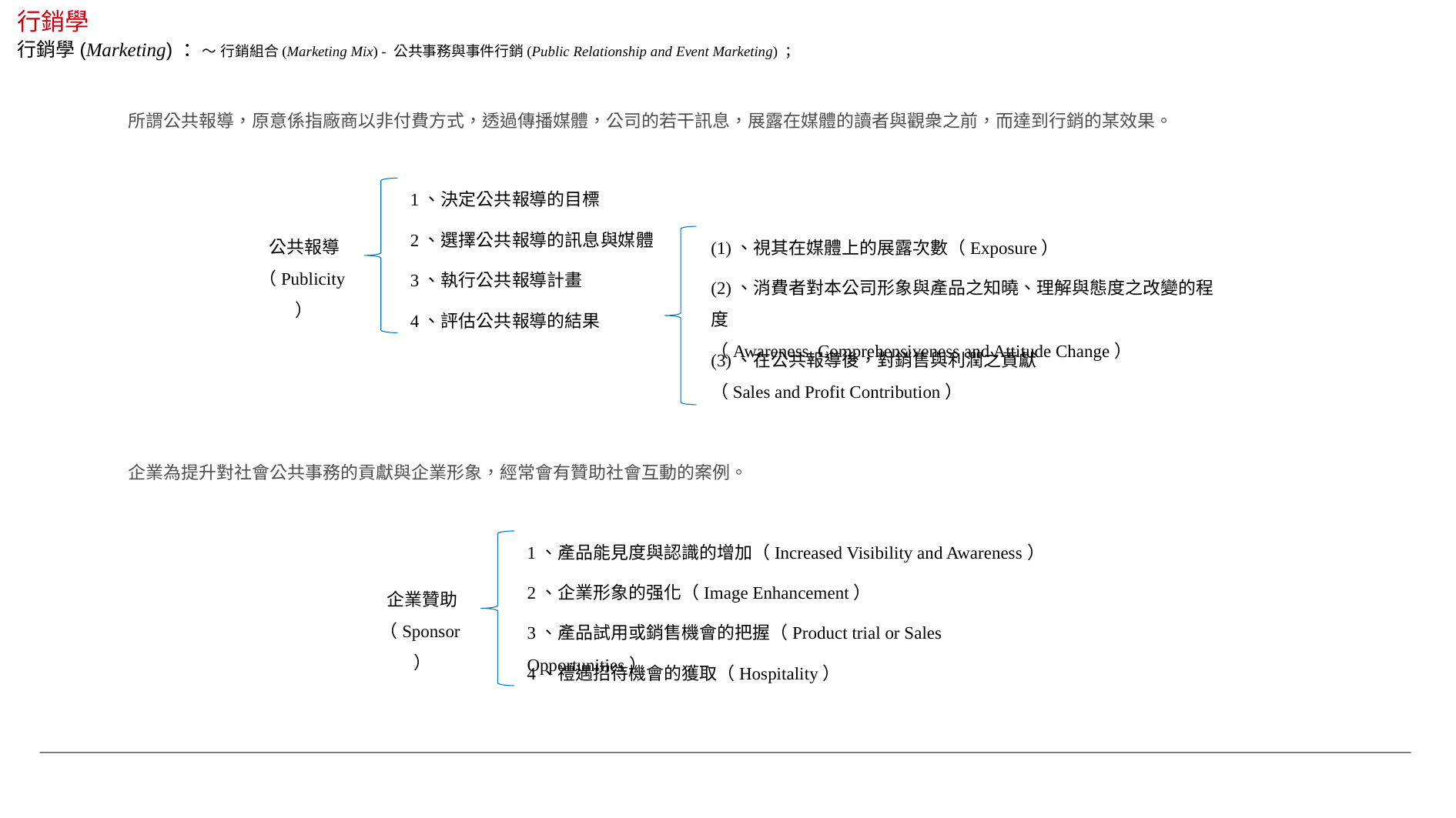

行銷學
行銷學(Marketing) ：～ 行銷組合(Marketing Mix) - 公共事務與事件行銷(Public Relationship and Event Marketing) ；
所謂公共報導，原意係指廠商以非付費方式，透過傳播媒體，公司的若干訊息，展露在媒體的讀者與觀衆之前，而達到行銷的某效果。
1、決定公共報導的目標

2、選擇公共報導的訊息與媒體
公共報導（Publicity）
(1)、視其在媒體上的展露次數（Exposure）

3、執行公共報導計畫
(2)、消費者對本公司形象與產品之知曉、理解與態度之改變的程度
（Awareness, Comprehensiveness and Attitude Change）
4、評估公共報導的結果
(3)、在公共報導後，對銷售與利潤之貢獻
（Sales and Profit Contribution）
企業為提升對社會公共事務的貢獻與企業形象，經常會有贊助社會互動的案例。
1、產品能見度與認識的增加（Increased Visibility and Awareness）

2、企業形象的强化（Image Enhancement）
企業贊助（Sponsor）
3、產品試用或銷售機會的把握（Product trial or Sales Opportunities）
4、禮遇招待機會的獲取（Hospitality）